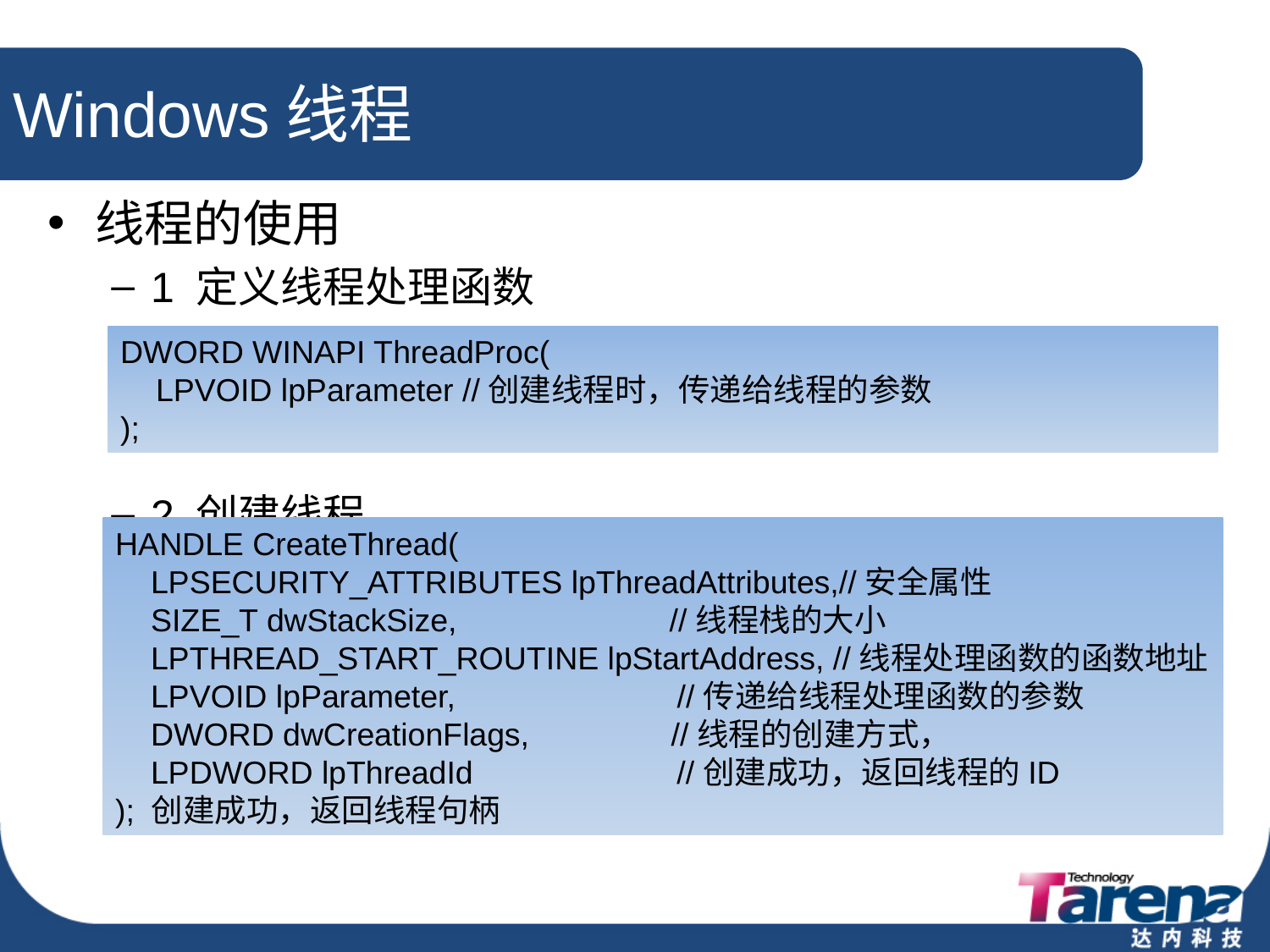

# Windows线程
线程的使用
1 定义线程处理函数

2 创建线程

DWORD WINAPI ThreadProc(
    LPVOID lpParameter //创建线程时，传递给线程的参数
);
HANDLE CreateThread(
    LPSECURITY_ATTRIBUTES lpThreadAttributes,//安全属性
    SIZE_T dwStackSize,                        //线程栈的大小
    LPTHREAD_START_ROUTINE lpStartAddress, //线程处理函数的函数地址
    LPVOID lpParameter,                         //传递给线程处理函数的参数
    DWORD dwCreationFlags,                //线程的创建方式，
    LPDWORD lpThreadId                       //创建成功，返回线程的ID
); 创建成功，返回线程句柄